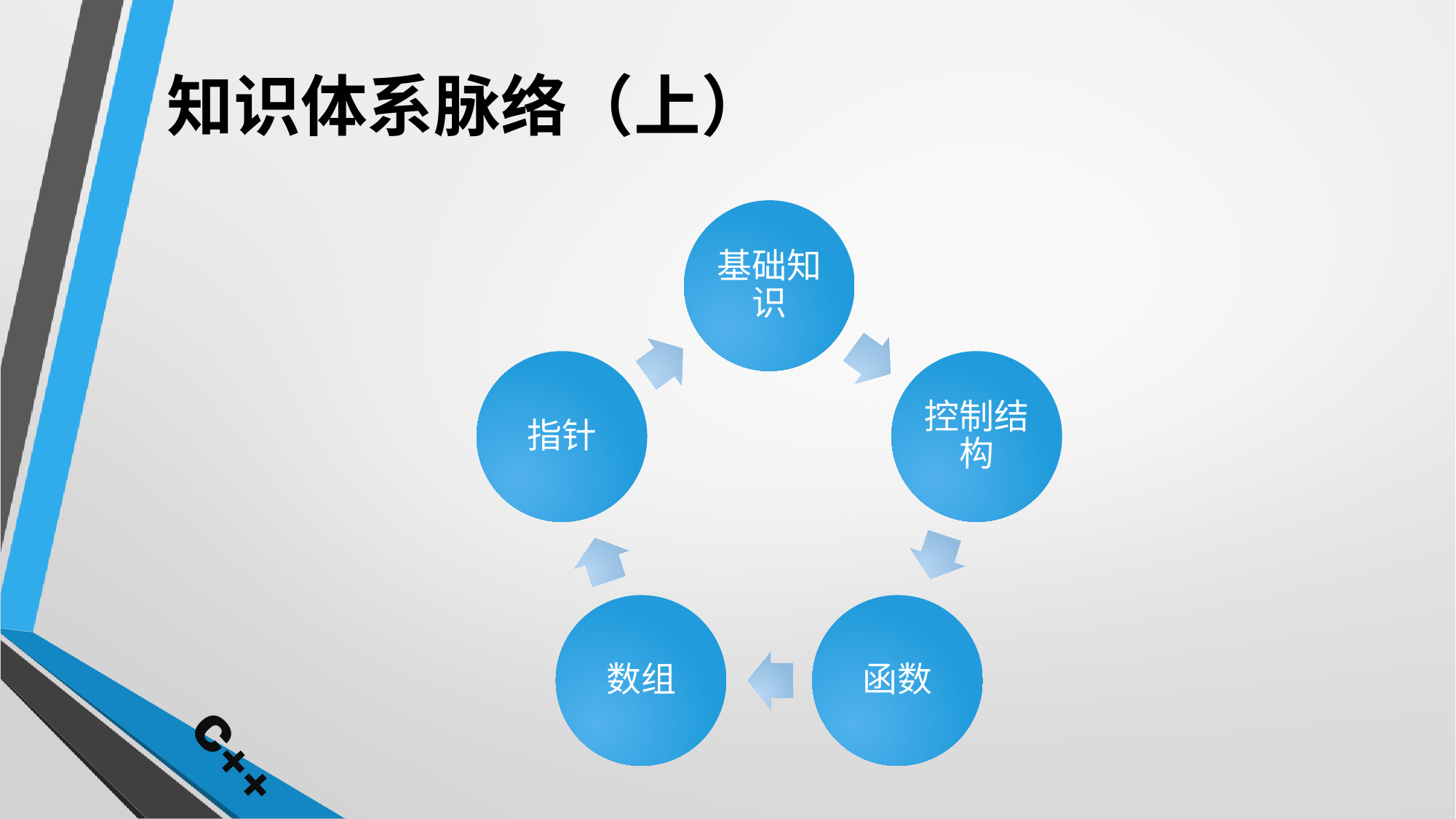

# 知识体系脉络（上）
基础知识

控制结构

函数

数组

指针